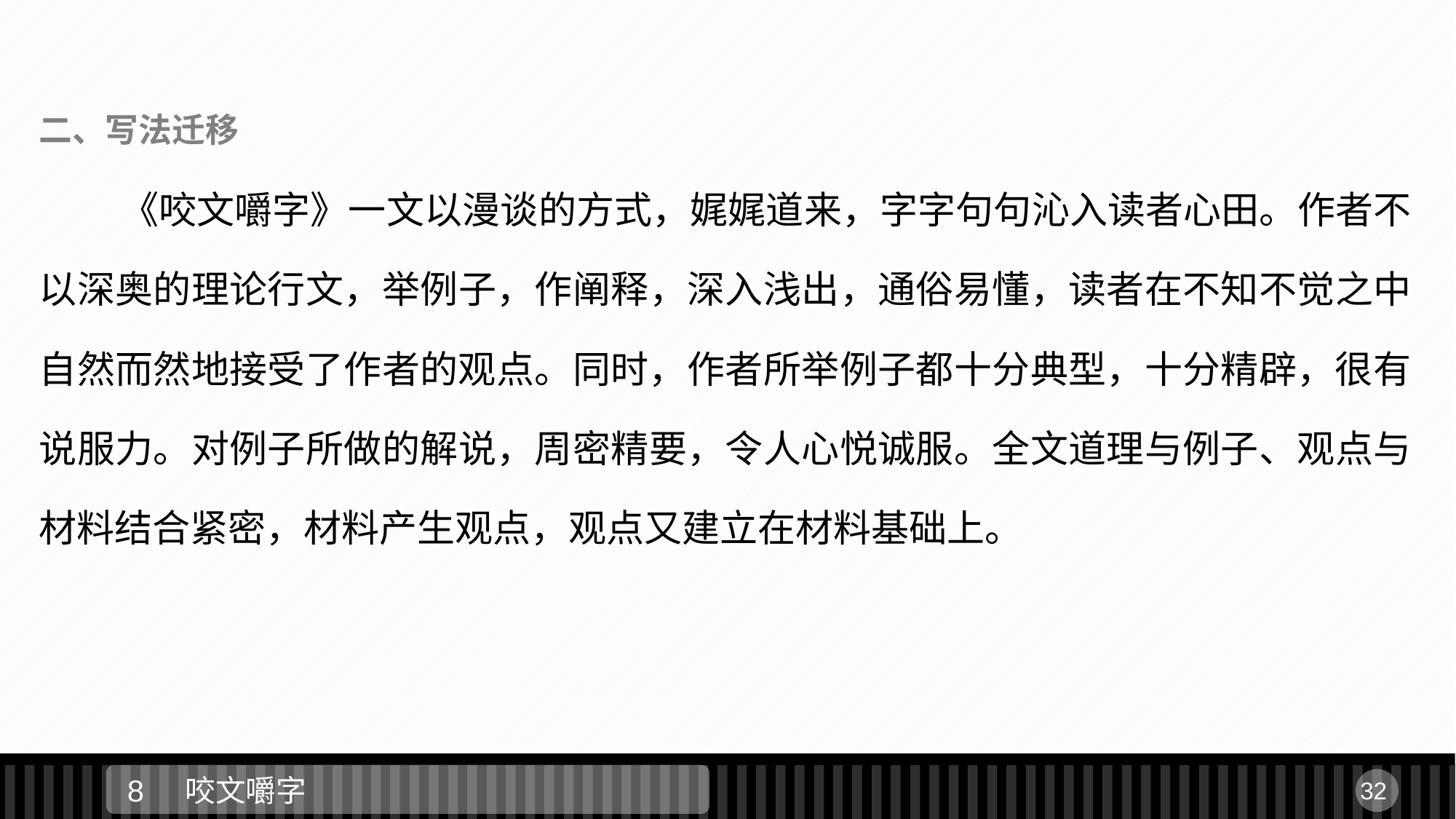

二、写法迁移
        《咬文嚼字》一文以漫谈的方式，娓娓道来，字字句句沁入读者心田。作者不以深奥的理论行文，举例子，作阐释，深入浅出，通俗易懂，读者在不知不觉之中自然而然地接受了作者的观点。同时，作者所举例子都十分典型，十分精辟，很有说服力。对例子所做的解说，周密精要，令人心悦诚服。全文道理与例子、观点与材料结合紧密，材料产生观点，观点又建立在材料基础上。